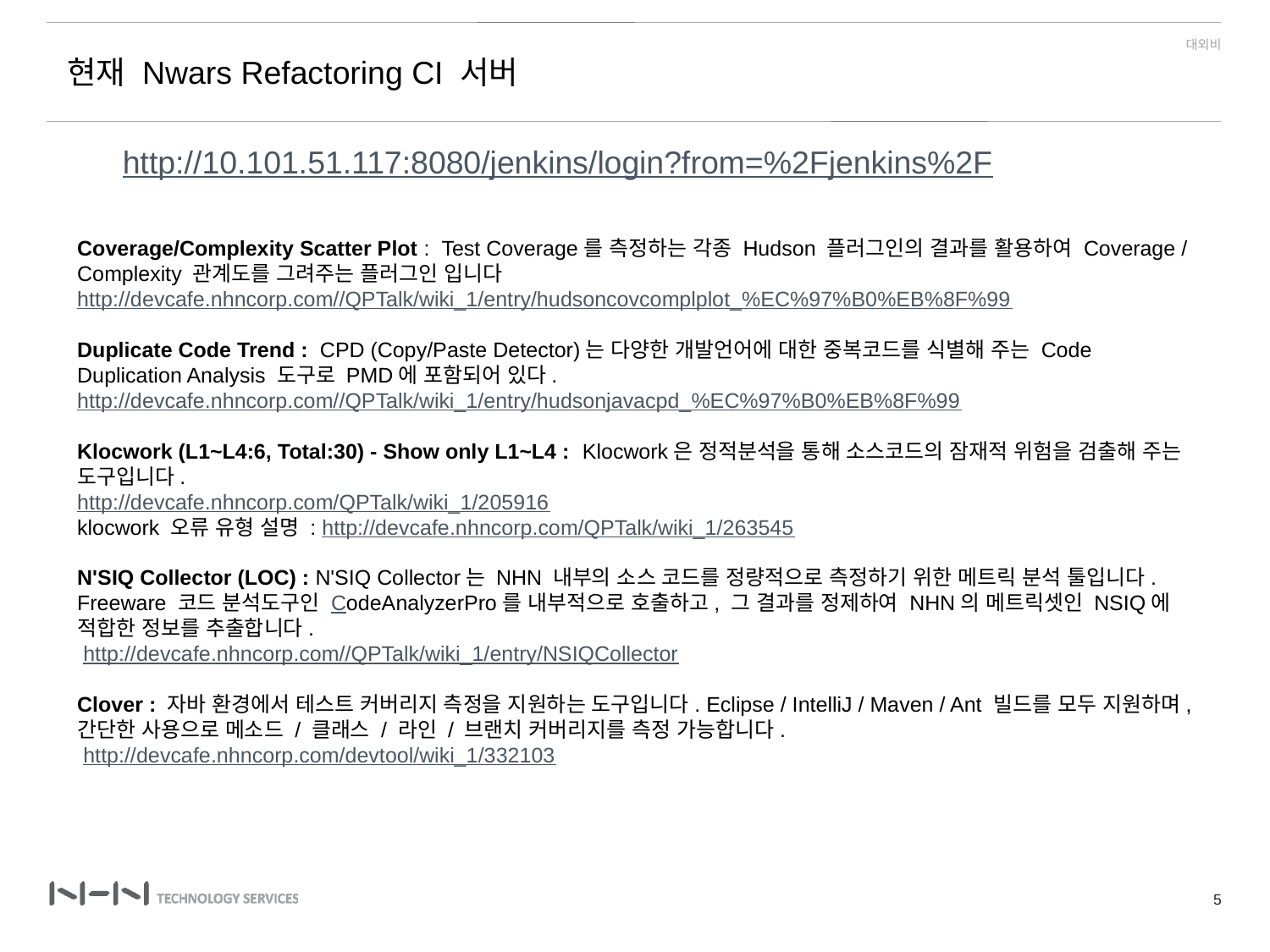

현재 Nwars Refactoring CI 서버
http://10.101.51.117:8080/jenkins/login?from=%2Fjenkins%2F

Coverage/Complexity Scatter Plot :  Test Coverage를 측정하는 각종 Hudson 플러그인의 결과를 활용하여 Coverage / Complexity 관계도를 그려주는 플러그인 입니다
http://devcafe.nhncorp.com//QPTalk/wiki_1/entry/hudsoncovcomplplot_%EC%97%B0%EB%8F%99

Duplicate Code Trend :  CPD (Copy/Paste Detector)는 다양한 개발언어에 대한 중복코드를 식별해 주는 Code Duplication Analysis 도구로 PMD에 포함되어 있다.
http://devcafe.nhncorp.com//QPTalk/wiki_1/entry/hudsonjavacpd_%EC%97%B0%EB%8F%99

Klocwork (L1~L4:6, Total:30) - Show only L1~L4 :  Klocwork은 정적분석을 통해 소스코드의 잠재적 위험을 검출해 주는 도구입니다.
http://devcafe.nhncorp.com/QPTalk/wiki_1/205916
klocwork 오류 유형 설명 : http://devcafe.nhncorp.com/QPTalk/wiki_1/263545

N'SIQ Collector (LOC) : N'SIQ Collector는 NHN 내부의 소스 코드를 정량적으로 측정하기 위한 메트릭 분석 툴입니다. Freeware 코드 분석도구인 CodeAnalyzerPro를 내부적으로 호출하고, 그 결과를 정제하여 NHN의 메트릭셋인 NSIQ에 적합한 정보를 추출합니다.
 http://devcafe.nhncorp.com//QPTalk/wiki_1/entry/NSIQCollector

Clover : 자바 환경에서 테스트 커버리지 측정을 지원하는 도구입니다. Eclipse / IntelliJ / Maven / Ant 빌드를 모두 지원하며, 간단한 사용으로 메소드 / 클래스 / 라인 / 브랜치 커버리지를 측정 가능합니다.
 http://devcafe.nhncorp.com/devtool/wiki_1/332103